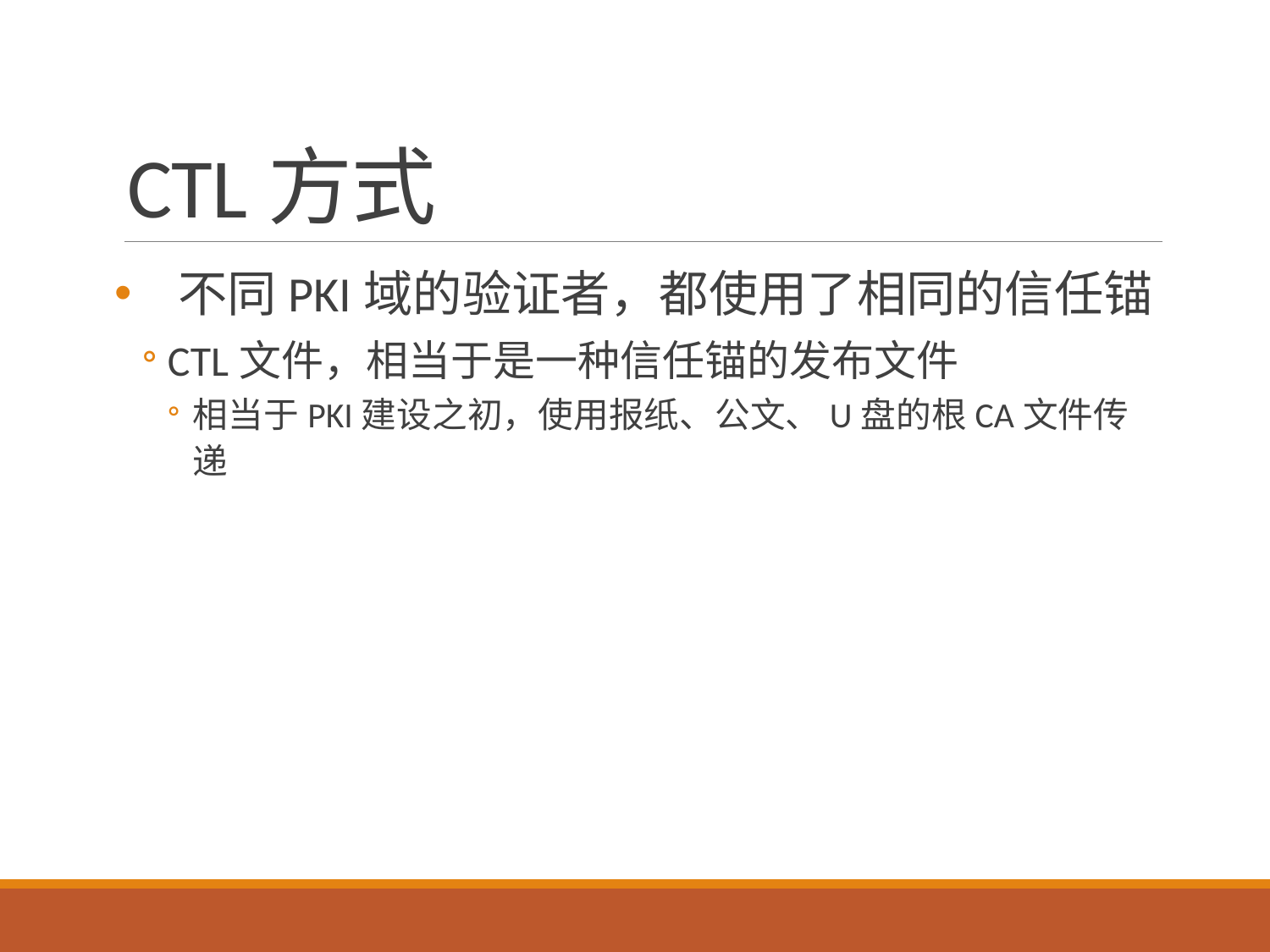

# CTL方式
不同PKI域的验证者，都使用了相同的信任锚
CTL文件，相当于是一种信任锚的发布文件
相当于PKI建设之初，使用报纸、公文、U盘的根CA文件传递
61